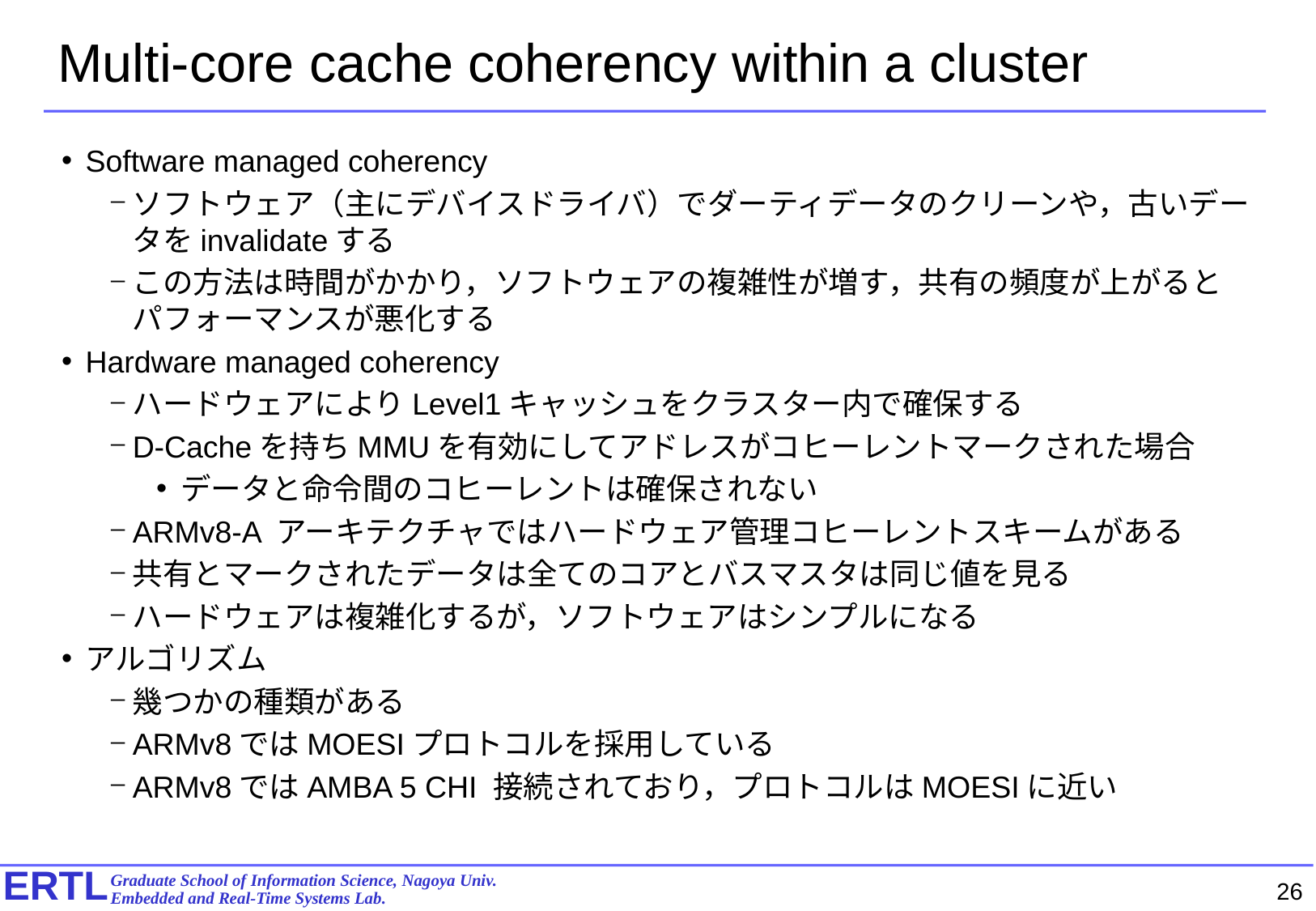

# Multi-core cache coherency within a cluster
Software managed coherency
ソフトウェア（主にデバイスドライバ）でダーティデータのクリーンや，古いデータをinvalidateする
この方法は時間がかかり，ソフトウェアの複雑性が増す，共有の頻度が上がるとパフォーマンスが悪化する
Hardware managed coherency
ハードウェアによりLevel1キャッシュをクラスター内で確保する
D-Cacheを持ちMMUを有効にしてアドレスがコヒーレントマークされた場合
データと命令間のコヒーレントは確保されない
ARMv8-A アーキテクチャではハードウェア管理コヒーレントスキームがある
共有とマークされたデータは全てのコアとバスマスタは同じ値を見る
ハードウェアは複雑化するが，ソフトウェアはシンプルになる
アルゴリズム
幾つかの種類がある
ARMv8ではMOESIプロトコルを採用している
ARMv8ではAMBA 5 CHI 接続されており，プロトコルはMOESIに近い

26